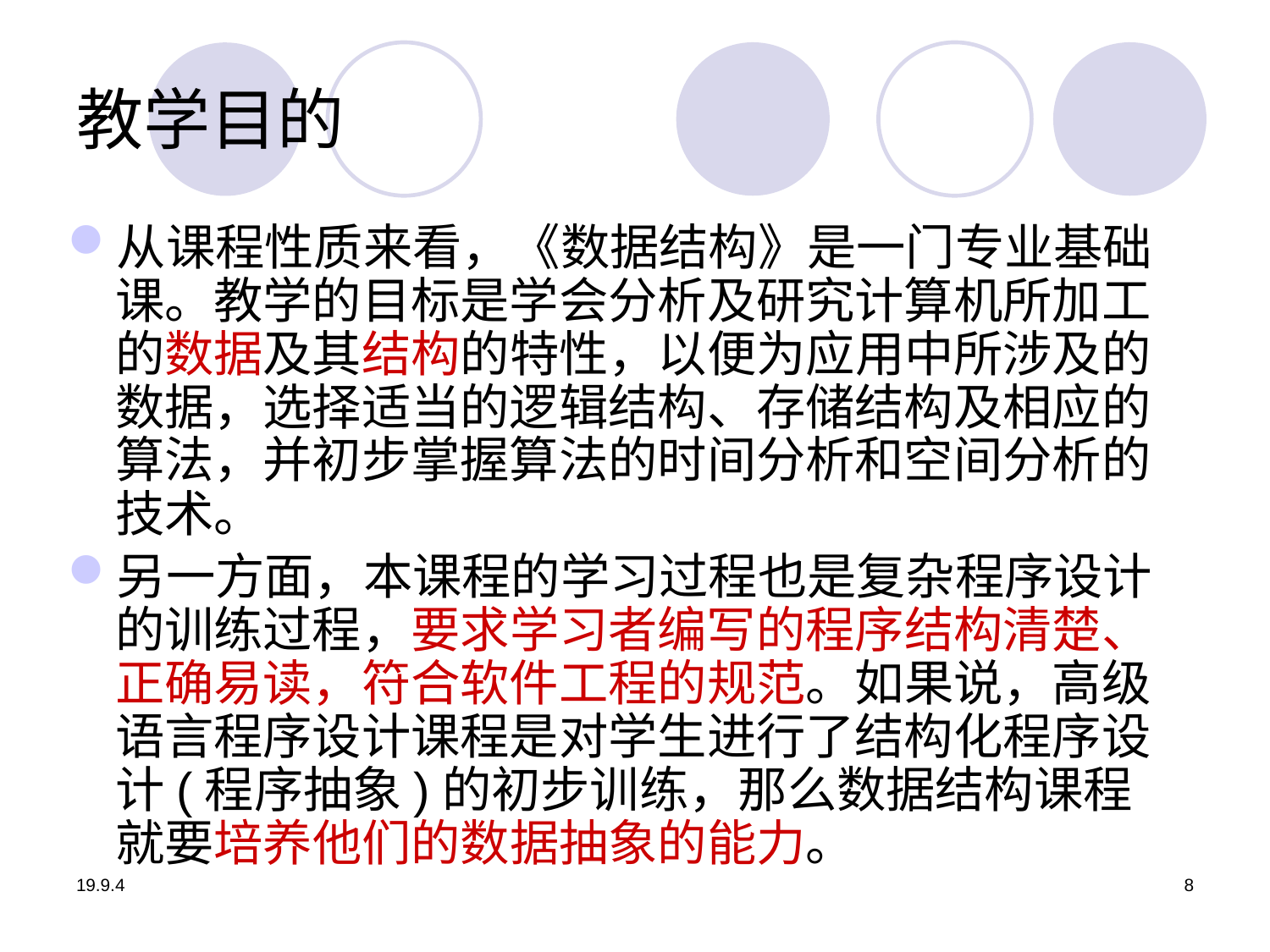

# 教学目的
从课程性质来看，《数据结构》是一门专业基础课。教学的目标是学会分析及研究计算机所加工的数据及其结构的特性，以便为应用中所涉及的数据，选择适当的逻辑结构、存储结构及相应的算法，并初步掌握算法的时间分析和空间分析的技术。
另一方面，本课程的学习过程也是复杂程序设计的训练过程，要求学习者编写的程序结构清楚、正确易读，符合软件工程的规范。如果说，高级语言程序设计课程是对学生进行了结构化程序设计(程序抽象)的初步训练，那么数据结构课程就要培养他们的数据抽象的能力。
19.9.4
8